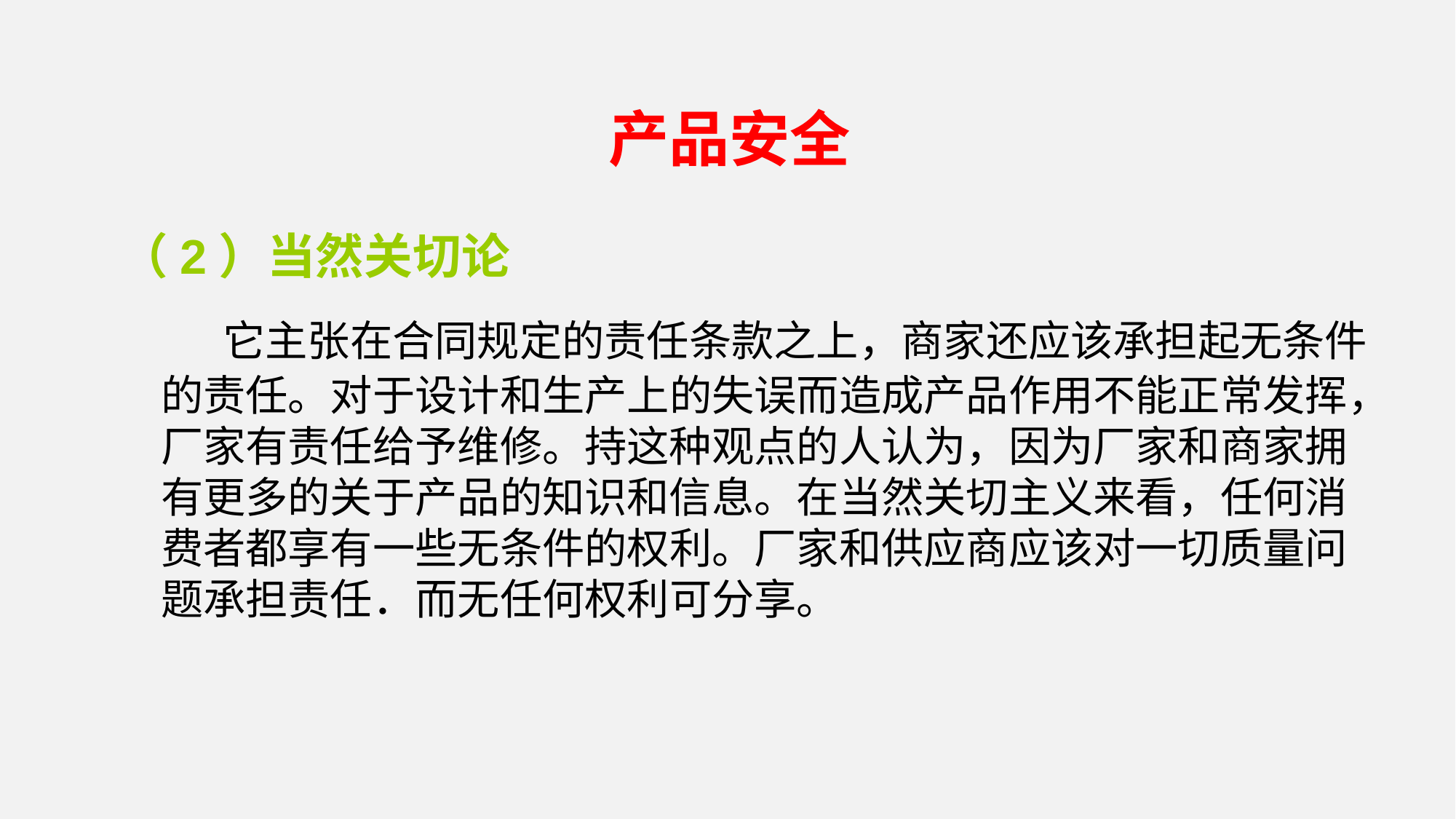

产品安全
（2）当然关切论
　    它主张在合同规定的责任条款之上，商家还应该承担起无条件的责任。对于设计和生产上的失误而造成产品作用不能正常发挥，厂家有责任给予维修。持这种观点的人认为，因为厂家和商家拥有更多的关于产品的知识和信息。在当然关切主义来看，任何消费者都享有一些无条件的权利。厂家和供应商应该对一切质量问题承担责任．而无任何权利可分享。